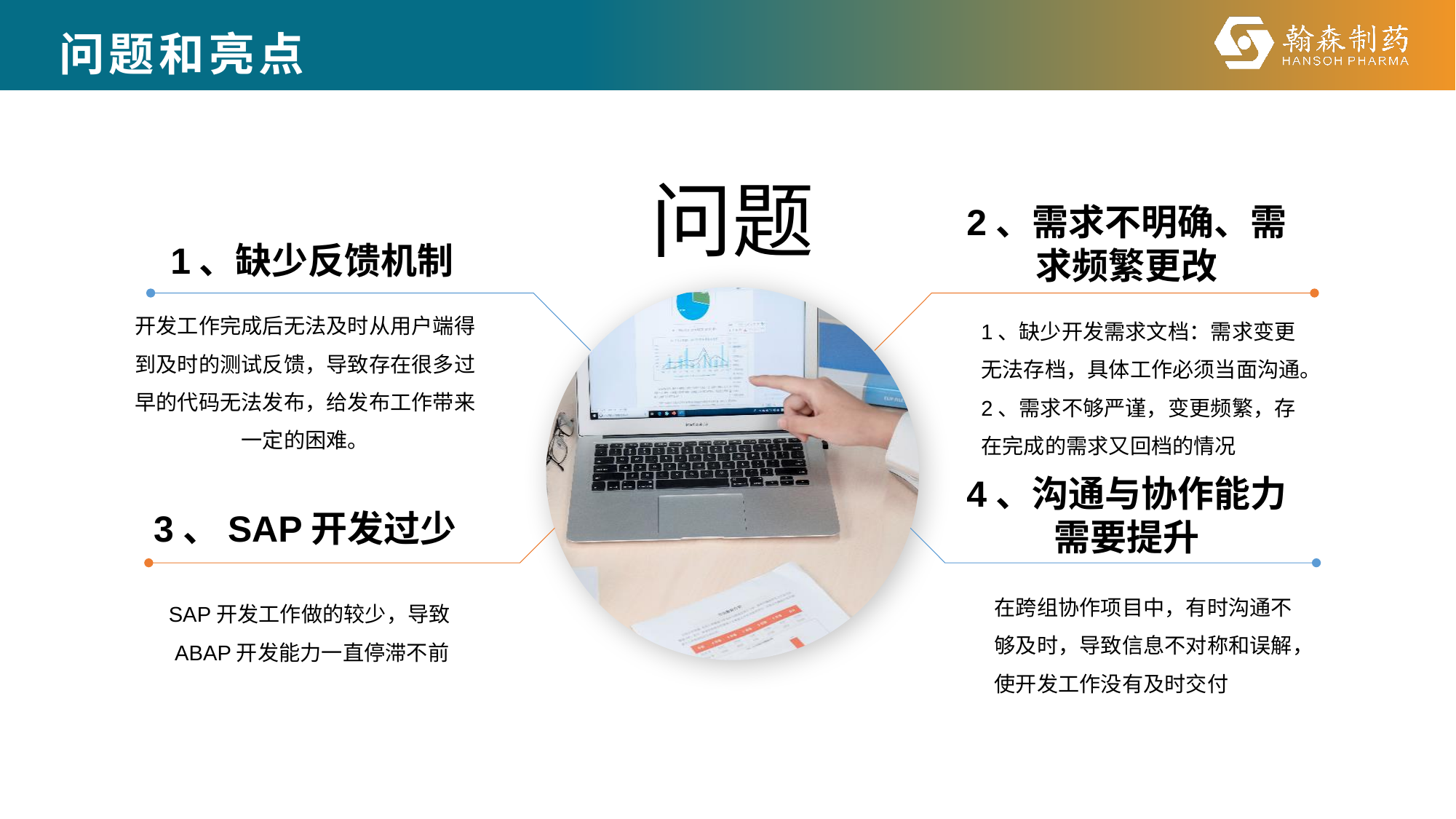

# 问题和亮点
问题
2、需求不明确、需求频繁更改
1、缺少反馈机制

开发工作完成后无法及时从用户端得到及时的测试反馈，导致存在很多过早的代码无法发布，给发布工作带来一定的困难。
1、缺少开发需求文档：需求变更无法存档，具体工作必须当面沟通。
2、需求不够严谨，变更频繁，存在完成的需求又回档的情况
4、沟通与协作能力需要提升
3、SAP开发过少

在跨组协作项目中，有时沟通不够及时，导致信息不对称和误解，使开发工作没有及时交付
SAP开发工作做的较少，导致ABAP开发能力一直停滞不前